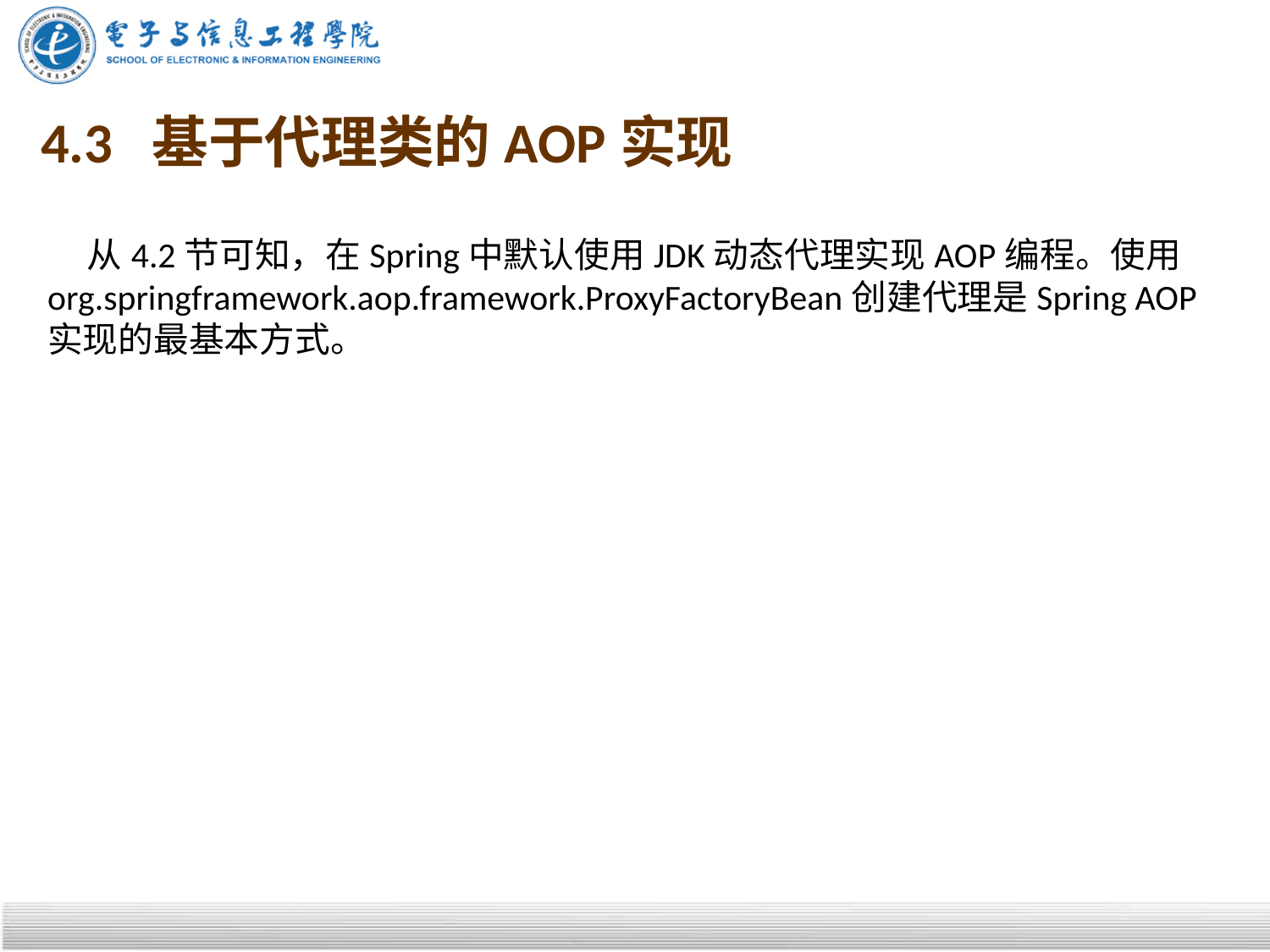

# 4.3  基于代理类的AOP实现
    从4.2节可知，在Spring中默认使用JDK动态代理实现AOP编程。使用org.springframework.aop.framework.ProxyFactoryBean创建代理是Spring AOP实现的最基本方式。